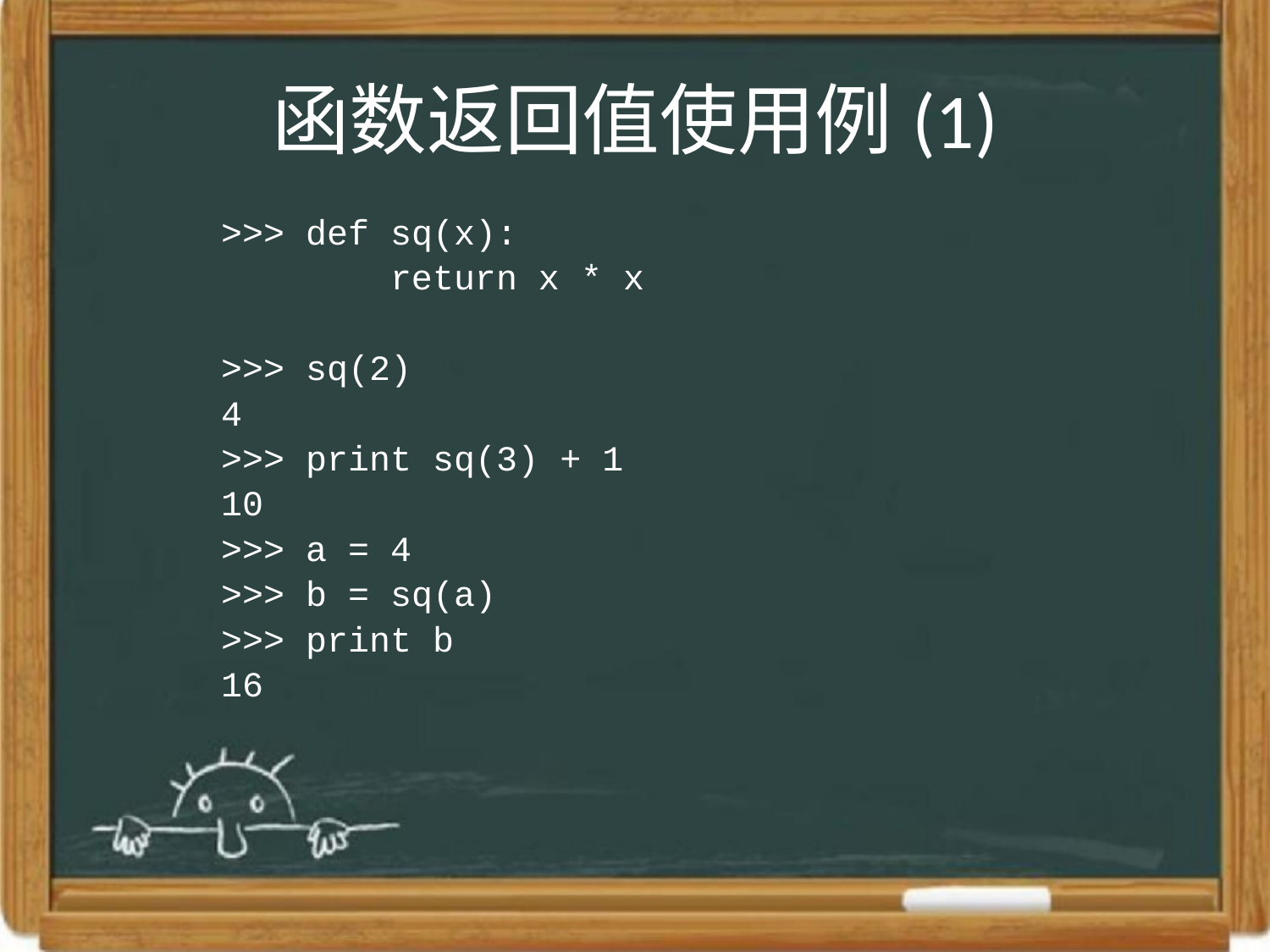

# 函数返回值使用例(1)
>>> def sq(x):
        return x * x

>>> sq(2)
4
>>> print sq(3) + 1
10
>>> a = 4
>>> b = sq(a)
>>> print b
16